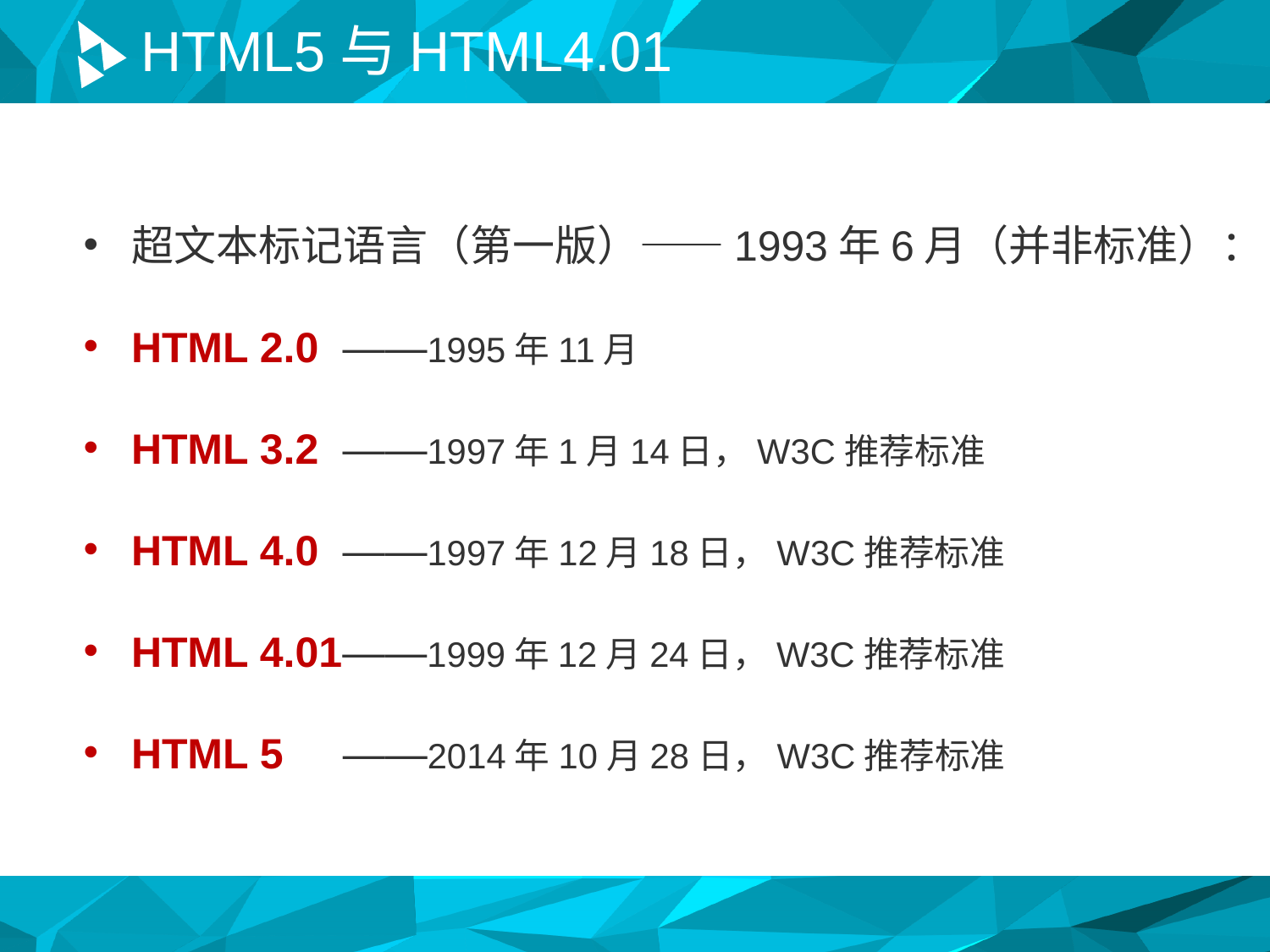

# HTML5与HTML4.01
超文本标记语言（第一版）——1993年6月（并非标准）：
HTML 2.0  ——1995年11月
HTML 3.2  ——1997年1月14日，W3C推荐标准
HTML 4.0  ——1997年12月18日，W3C推荐标准
HTML 4.01——1999年12月24日，W3C推荐标准
HTML 5     ——2014年10月28日，W3C推荐标准